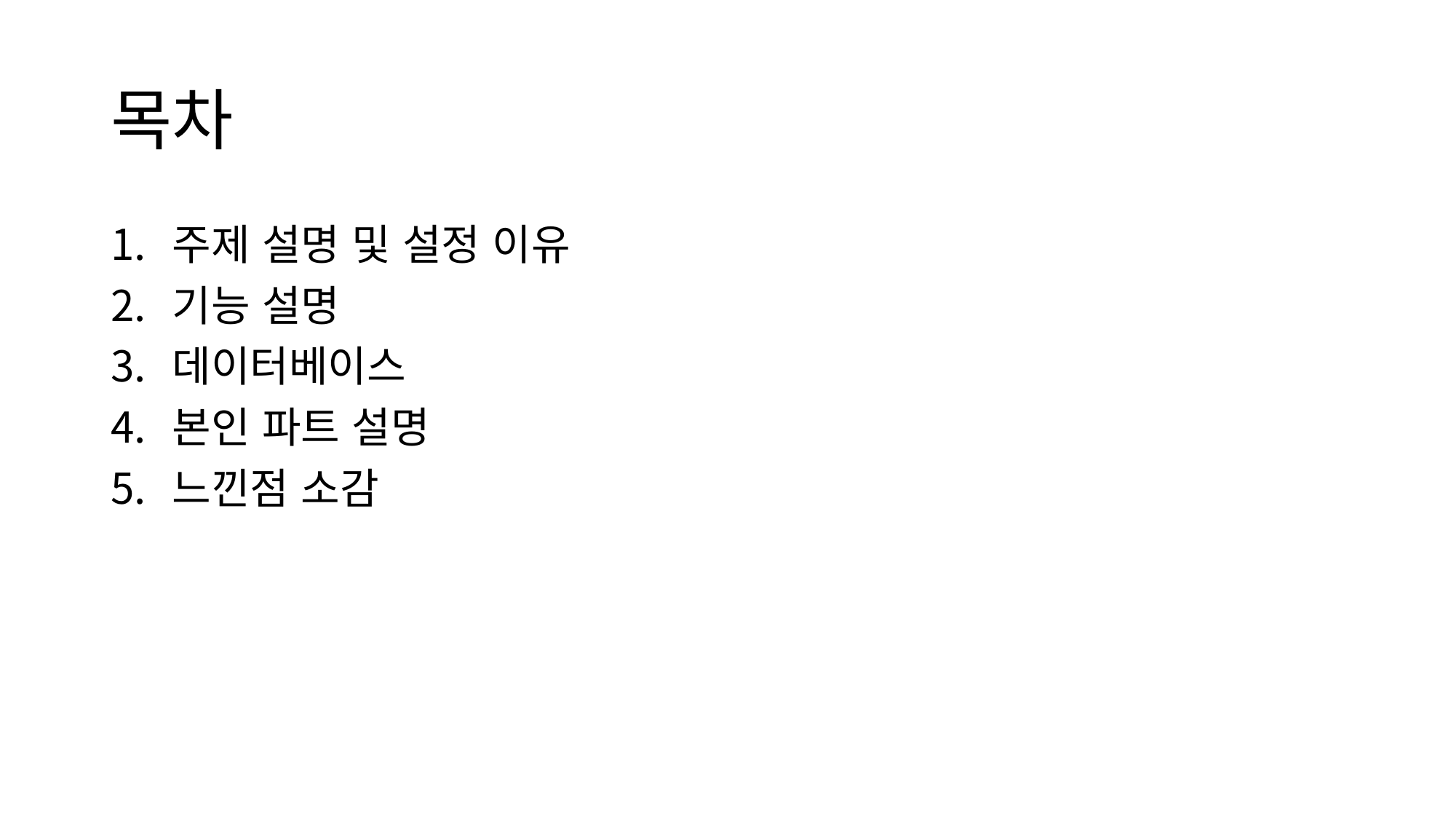

# 목차
주제 설명 및 설정 이유
기능 설명
데이터베이스
본인 파트 설명
느낀점 소감